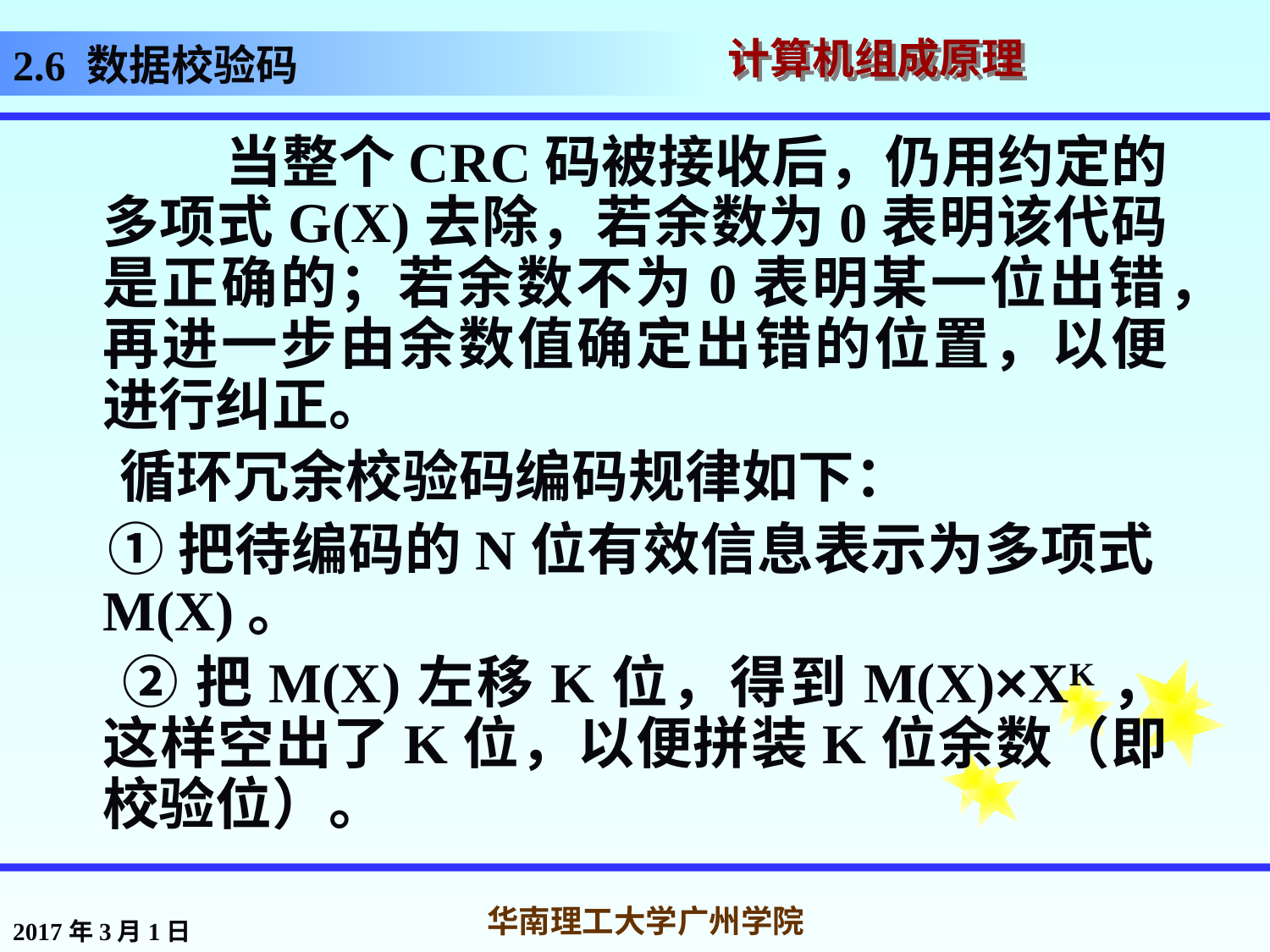

# 2.6 数据校验码
            当整个CRC码被接收后，仍用约定的多项式G(X)去除，若余数为0表明该代码是正确的；若余数不为0表明某一位出错，再进一步由余数值确定出错的位置，以便进行纠正。
    循环冗余校验码编码规律如下：
    ①把待编码的N位有效信息表示为多项式M(X)。
    ②把M(X)左移K位，得到M(X)×XK，这样空出了K位，以便拼装K位余数（即校验位）。
2017年3月1日
华南理工大学广州学院